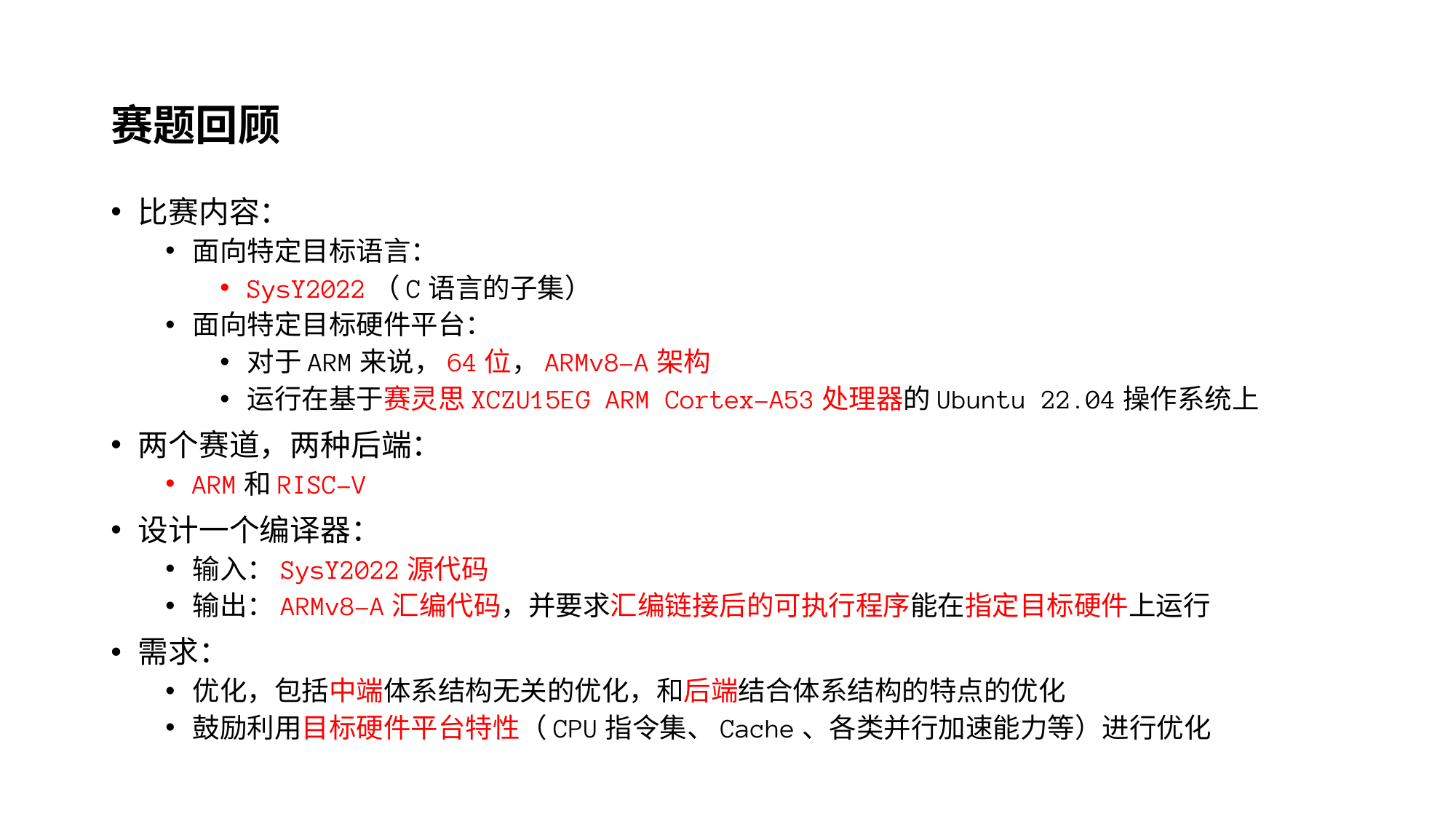

# 赛题回顾
比赛内容：
面向特定目标语言：
SysY2022（C语言的子集）
面向特定目标硬件平台：
对于ARM来说，64位，ARMv8-A架构
运行在基于赛灵思XCZU15EG ARM Cortex-A53处理器的Ubuntu 22.04操作系统上
两个赛道，两种后端：
ARM和RISC-V
设计一个编译器：
输入：SysY2022源代码
输出：ARMv8-A汇编代码，并要求汇编链接后的可执行程序能在指定目标硬件上运行
需求：
优化，包括中端体系结构无关的优化，和后端结合体系结构的特点的优化
鼓励利用目标硬件平台特性（CPU指令集、Cache、各类并行加速能力等）进行优化